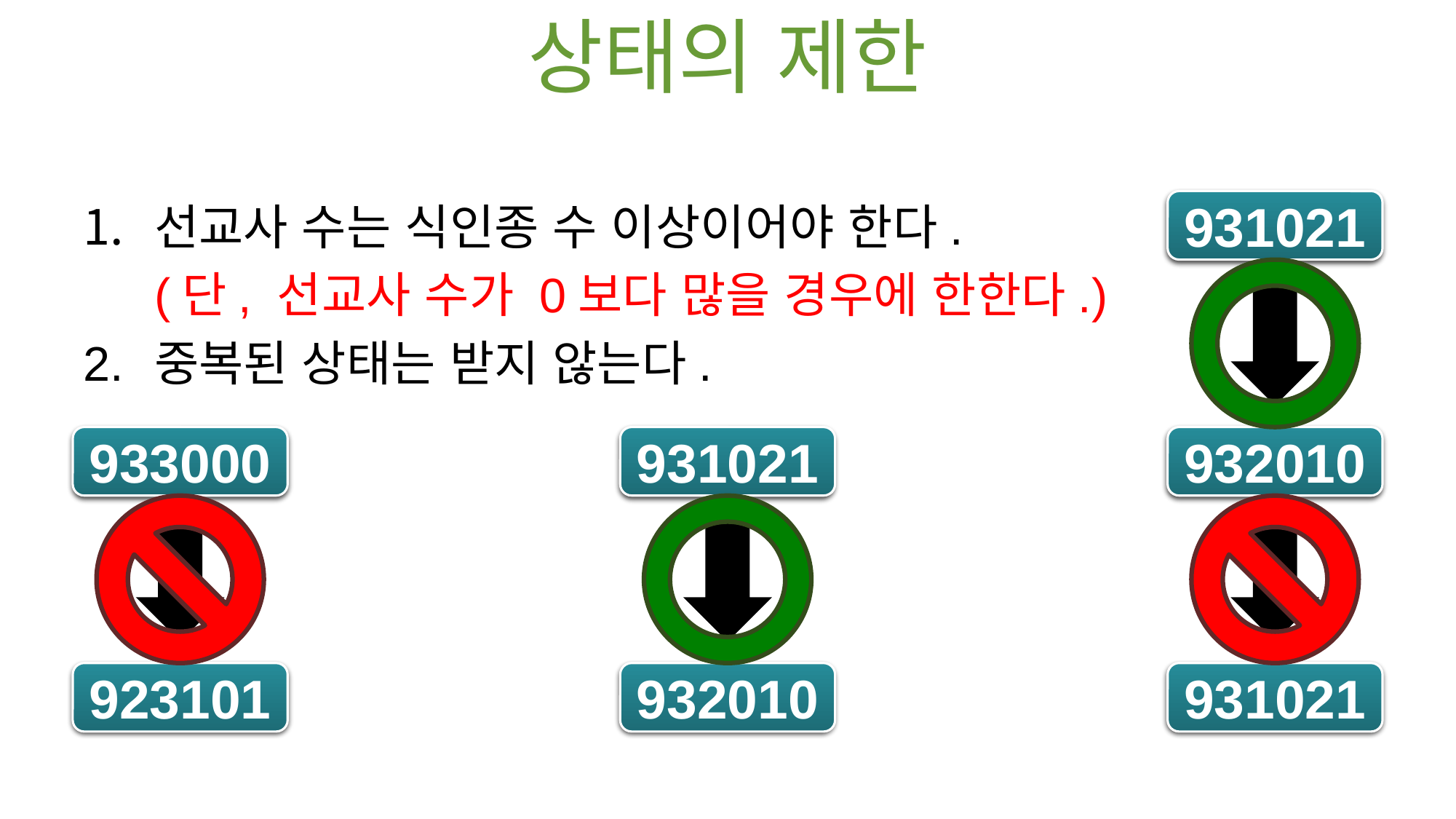

상태의 제한
선교사 수는 식인종 수 이상이어야 한다.
	(단, 선교사 수가 0보다 많을 경우에 한한다.)
2.	중복된 상태는 받지 않는다.
931021

932010

933000

923101
931021

932010

931021